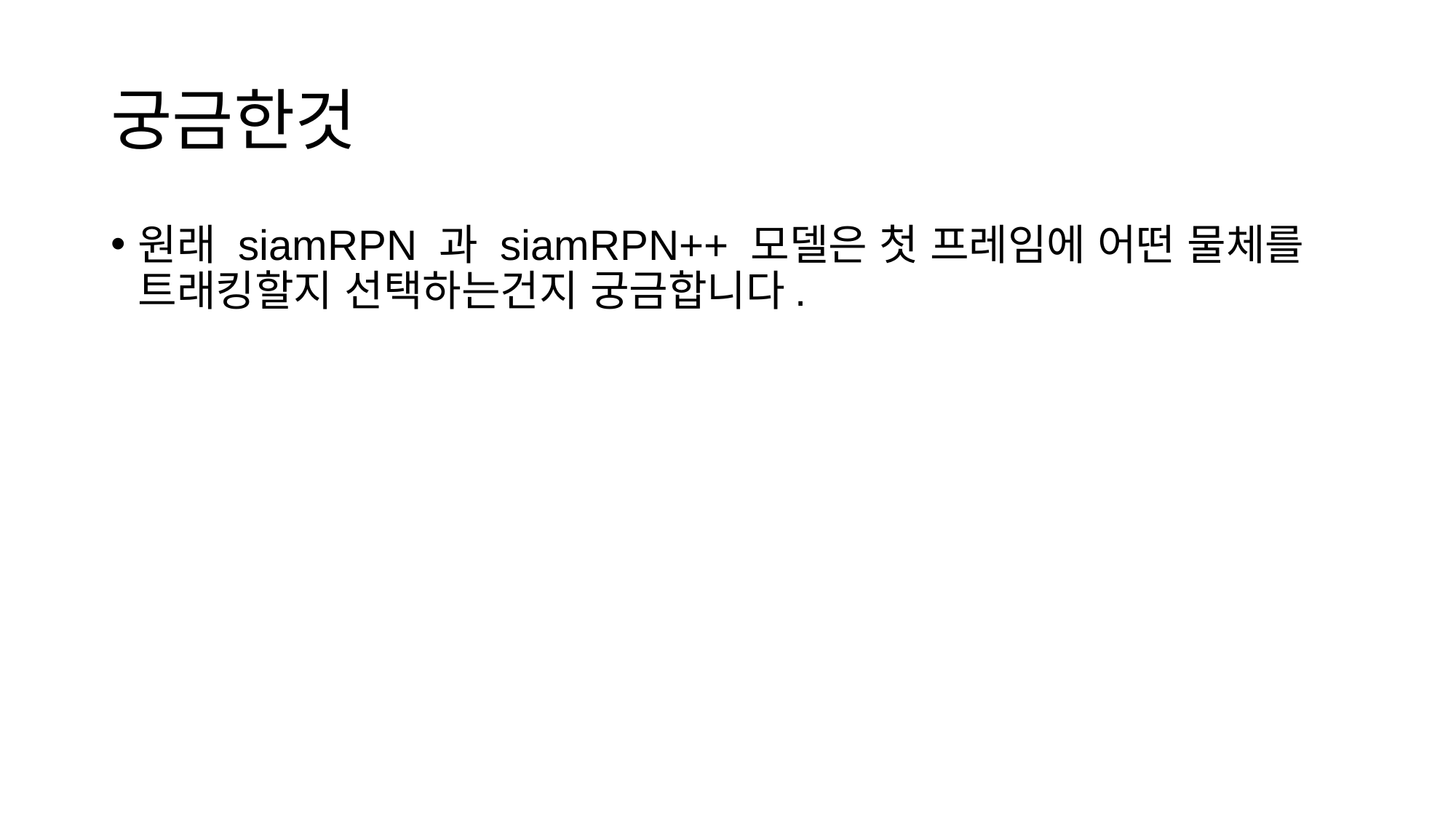

# 궁금한것
원래 siamRPN 과 siamRPN++ 모델은 첫 프레임에 어떤 물체를 트래킹할지 선택하는건지 궁금합니다.